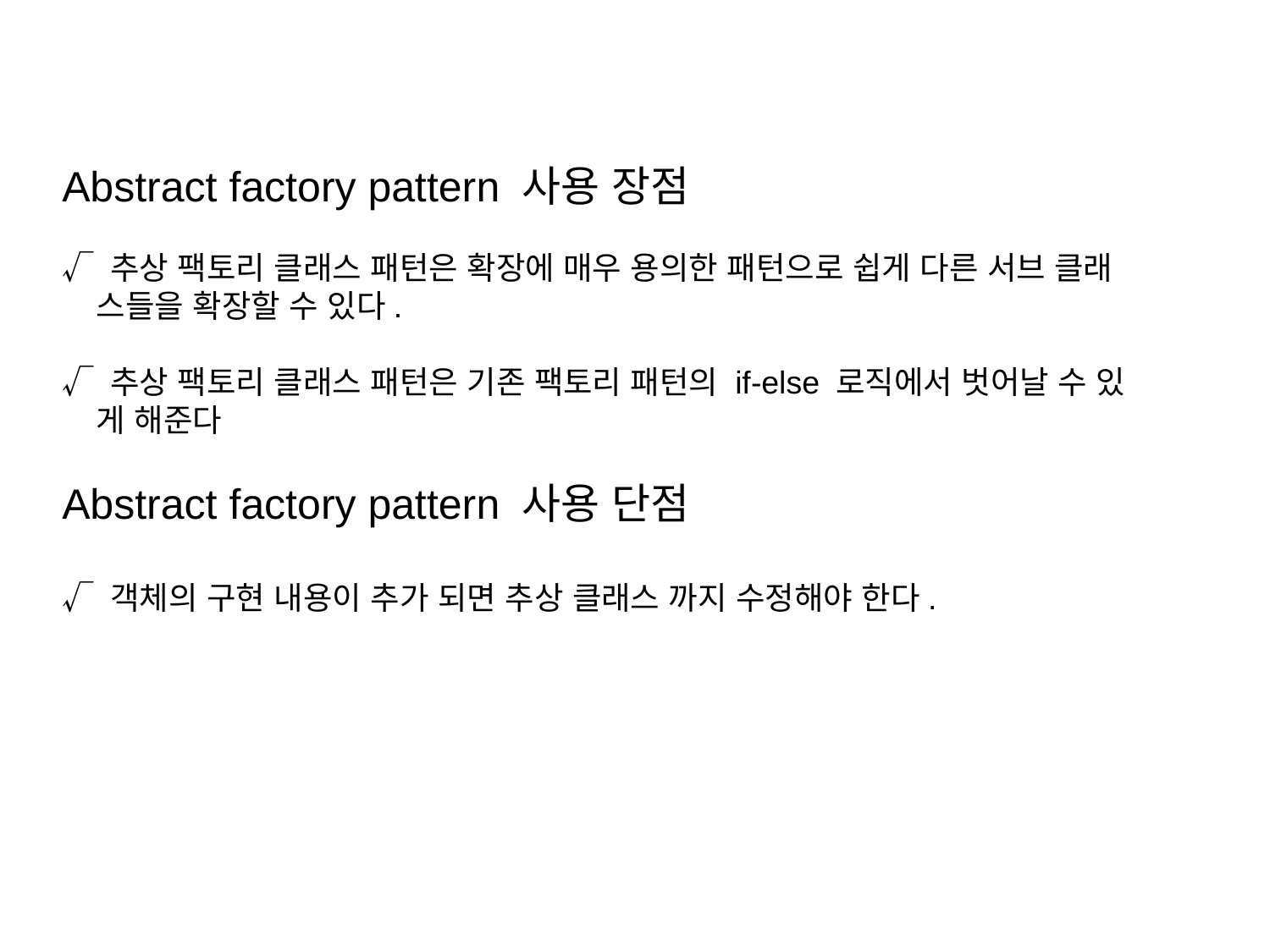

Abstract factory pattern 사용 장점

√ 추상 팩토리 클래스 패턴은 확장에 매우 용의한 패턴으로 쉽게 다른 서브 클래
   스들을 확장할 수 있다.

√ 추상 팩토리 클래스 패턴은 기존 팩토리 패턴의 if-else 로직에서 벗어날 수 있
   게 해준다

Abstract factory pattern 사용 단점

√ 객체의 구현 내용이 추가 되면 추상 클래스 까지 수정해야 한다.